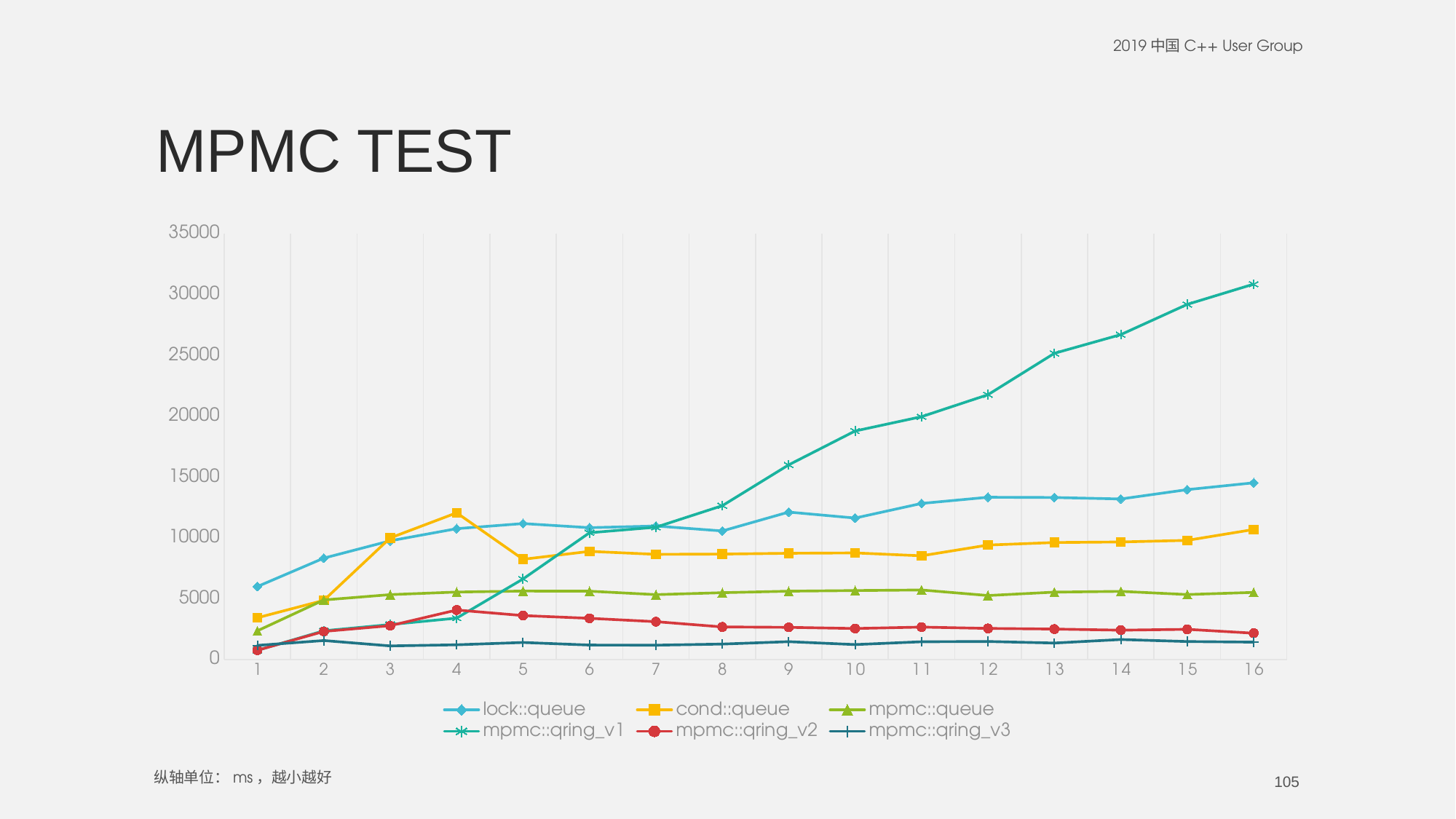

# MPMC Test

### Chart

| Category | lock::queue | cond::queue | mpmc::queue | mpmc::qring_v1 | mpmc::qring_v2 | mpmc::qring_v3 |
|---|---|---|---|---|---|---|
| 1 | 5990.0 | 3426.0 | 2352.0 | 746.0 | 754.0 | 1155.0 |
| 2 | 8324.0 | 4854.0 | 4886.0 | 2355.0 | 2300.0 | 1551.0 |
| 3 | 9748.0 | 9983.0 | 5326.0 | 2865.0 | 2773.0 | 1112.0 |
| 4 | 10743.0 | 12045.0 | 5536.0 | 3394.0 | 4060.0 | 1204.0 |
| 5 | 11164.0 | 8228.0 | 5617.0 | 6614.0 | 3604.0 | 1392.0 |
| 6 | 10825.0 | 8879.0 | 5609.0 | 10407.0 | 3380.0 | 1183.0 |
| 7 | 10962.0 | 8634.0 | 5325.0 | 10862.0 | 3103.0 | 1170.0 |
| 8 | 10556.0 | 8654.0 | 5483.0 | 12631.0 | 2672.0 | 1262.0 |
| 9 | 12105.0 | 8724.0 | 5606.0 | 15990.0 | 2638.0 | 1461.0 |
| 10 | 11617.0 | 8750.0 | 5659.0 | 18771.0 | 2542.0 | 1220.0 |
| 11 | 12818.0 | 8514.0 | 5707.0 | 19947.0 | 2657.0 | 1452.0 |
| 12 | 13325.0 | 9396.0 | 5250.0 | 21754.0 | 2548.0 | 1474.0 |
| 13 | 13303.0 | 9606.0 | 5531.0 | 25153.0 | 2495.0 | 1346.0 |
| 14 | 13182.0 | 9652.0 | 5593.0 | 26690.0 | 2403.0 | 1637.0 |
| 15 | 13950.0 | 9782.0 | 5332.0 | 29172.0 | 2475.0 | 1471.0 |
| 16 | 14513.0 | 10677.0 | 5507.0 | 30836.0 | 2156.0 | 1421.0 |
纵轴单位：ms，越小越好
105